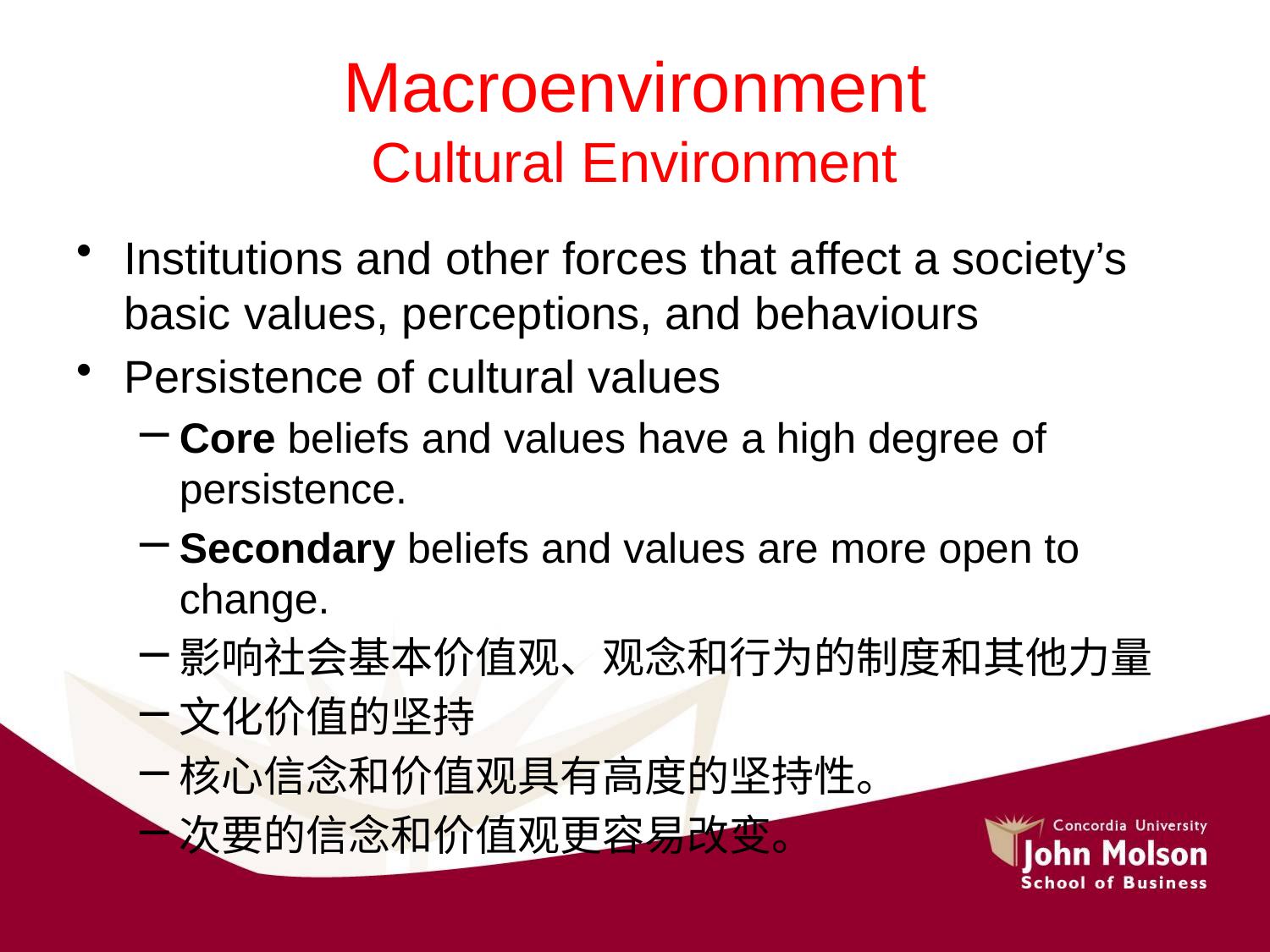

# Macroenvironment Cultural Environment
Institutions and other forces that affect a society’s basic values, perceptions, and behaviours
Persistence of cultural values
Core beliefs and values have a high degree of persistence.
Secondary beliefs and values are more open to change.
影响社会基本价值观、观念和行为的制度和其他力量
文化价值的坚持
核心信念和价值观具有高度的坚持性。
次要的信念和价值观更容易改变。